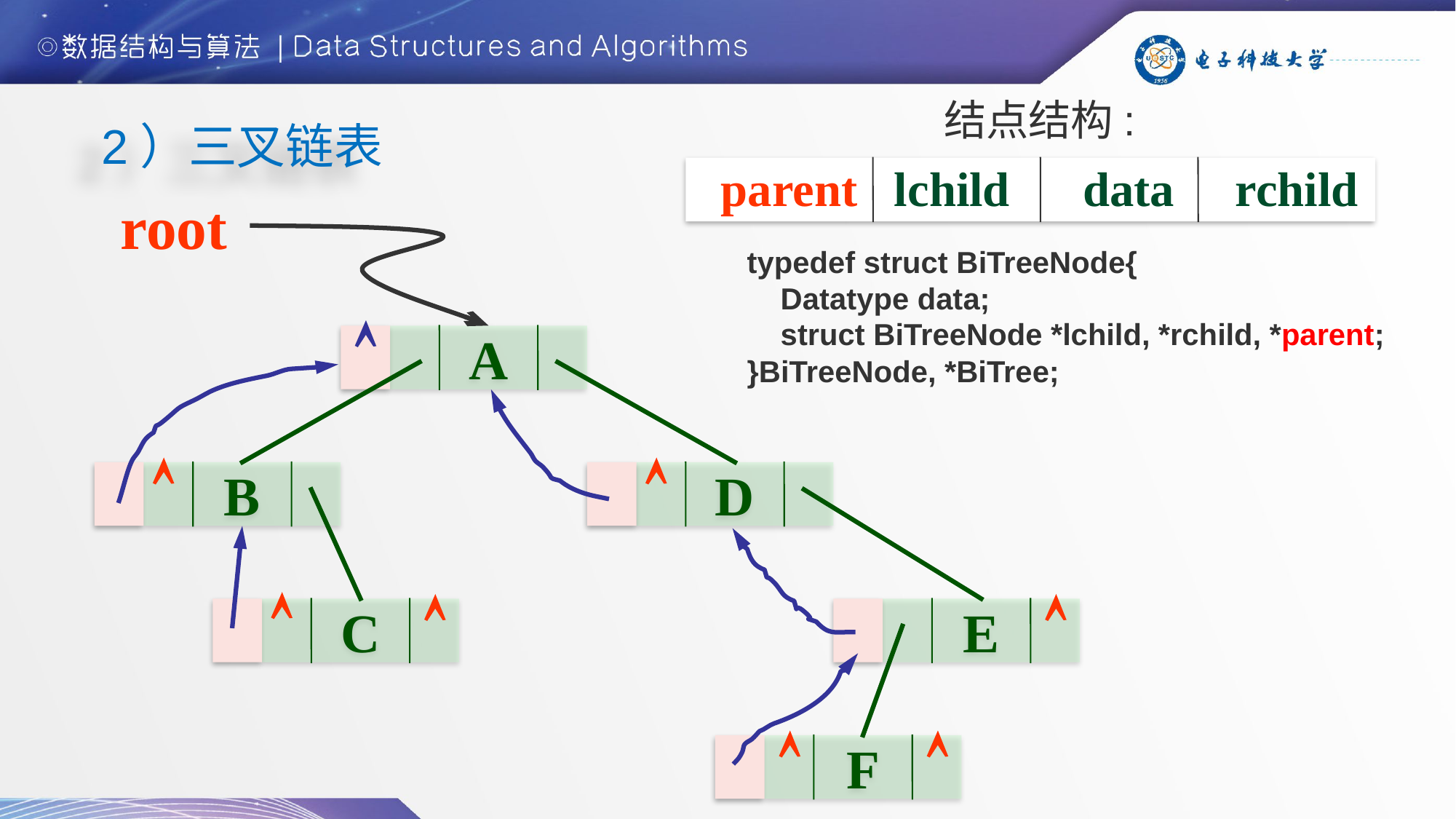

结点结构:
2）三叉链表
parent   lchild      data     rchild

root

typedef struct BiTreeNode{
    Datatype data;
    struct BiTreeNode *lchild, *rchild, *parent;
}BiTreeNode, *BiTree;
∧

A

∧
∧

B

D

∧
∧
∧

C

E

∧
∧

F